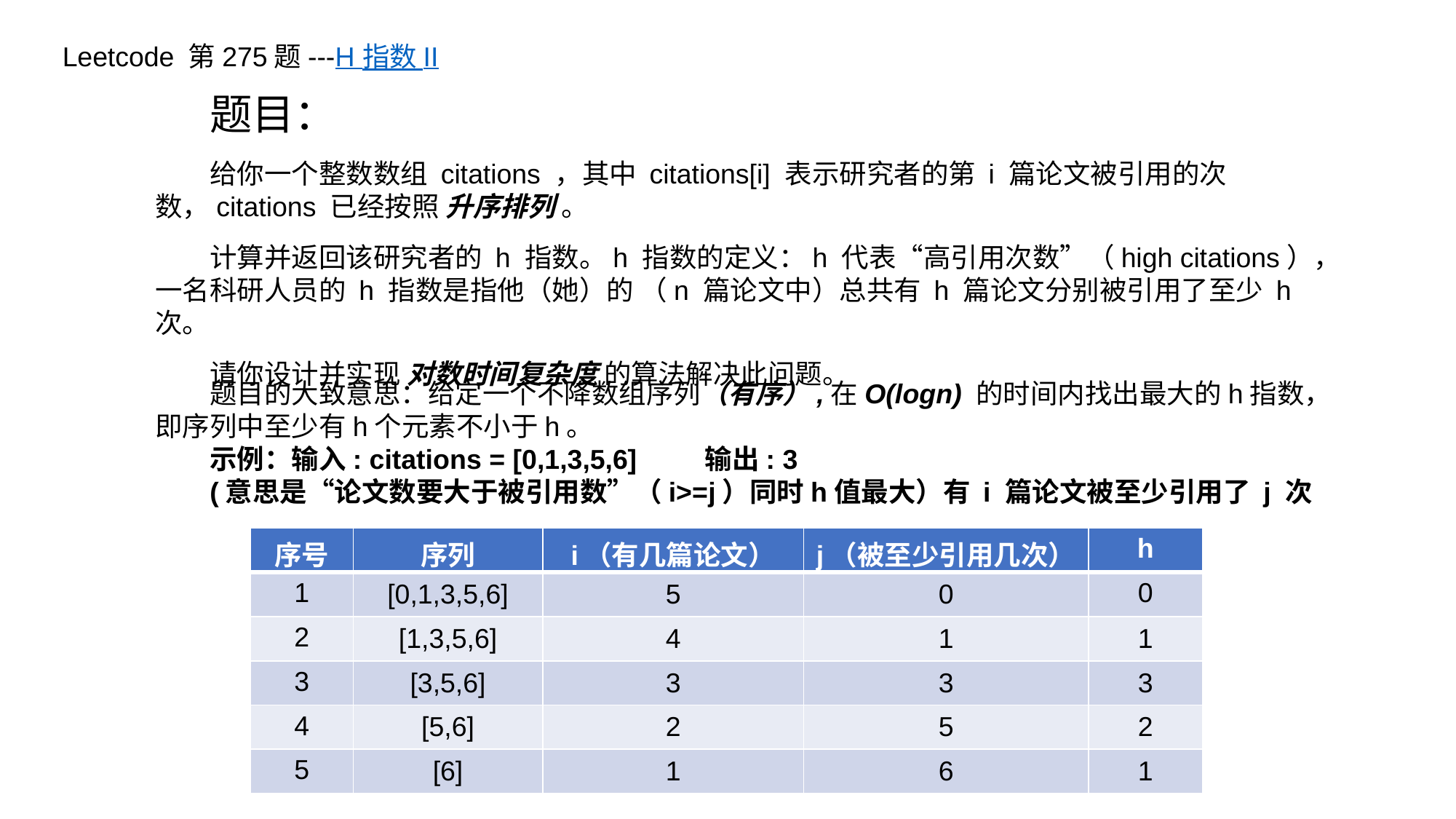

Leetcode 第275题---H 指数 II
题目：
给你一个整数数组 citations ，其中 citations[i] 表示研究者的第 i 篇论文被引用的次数，citations 已经按照 升序排列 。
计算并返回该研究者的 h 指数。h 指数的定义：h 代表“高引用次数”（high citations），一名科研人员的 h 指数是指他（她）的 （n 篇论文中）总共有 h 篇论文分别被引用了至少 h 次。
请你设计并实现 对数时间复杂度 的算法解决此问题。
题目的大致意思：给定一个不降数组序列（有序）,在O(logn) 的时间内找出最大的h指数，即序列中至少有h个元素不小于h。
示例：输入: citations = [0,1,3,5,6]        输出: 3
(意思是“论文数要大于被引用数”（i>=j）同时h值最大）有 i 篇论文被至少引用了 j 次
| 序号 | 序列 | i（有几篇论文） | j（被至少引用几次） | h |
| --- | --- | --- | --- | --- |
| 1 | [0,1,3,5,6] | 5 | 0 | 0 |
| 2 | [1,3,5,6] | 4 | 1 | 1 |
| 3 | [3,5,6] | 3 | 3 | 3 |
| 4 | [5,6] | 2 | 5 | 2 |
| 5 | [6] | 1 | 6 | 1 |